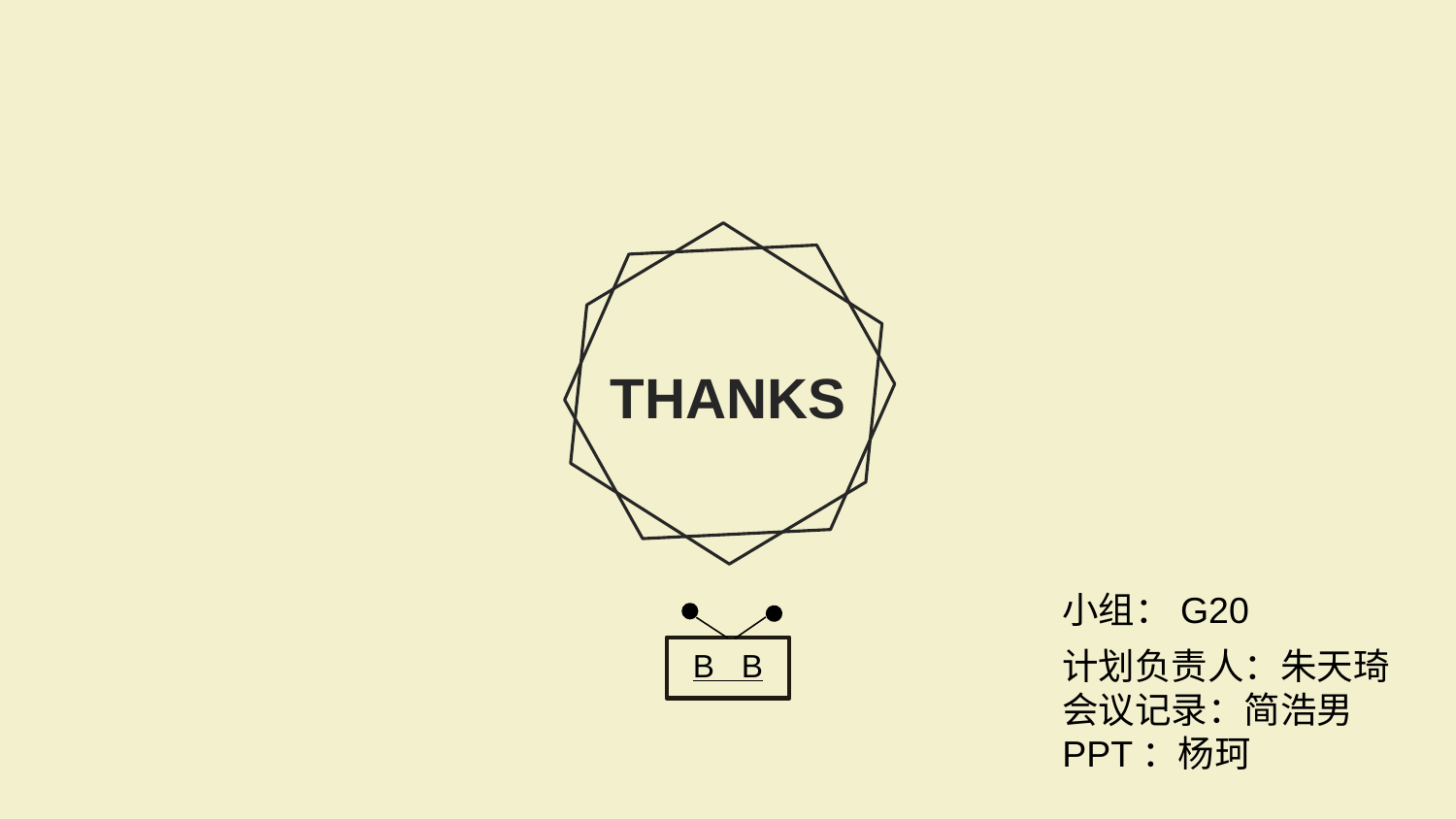

THANKS
小组：G20

B   B
计划负责人：朱天琦
会议记录：简浩男
PPT：杨珂